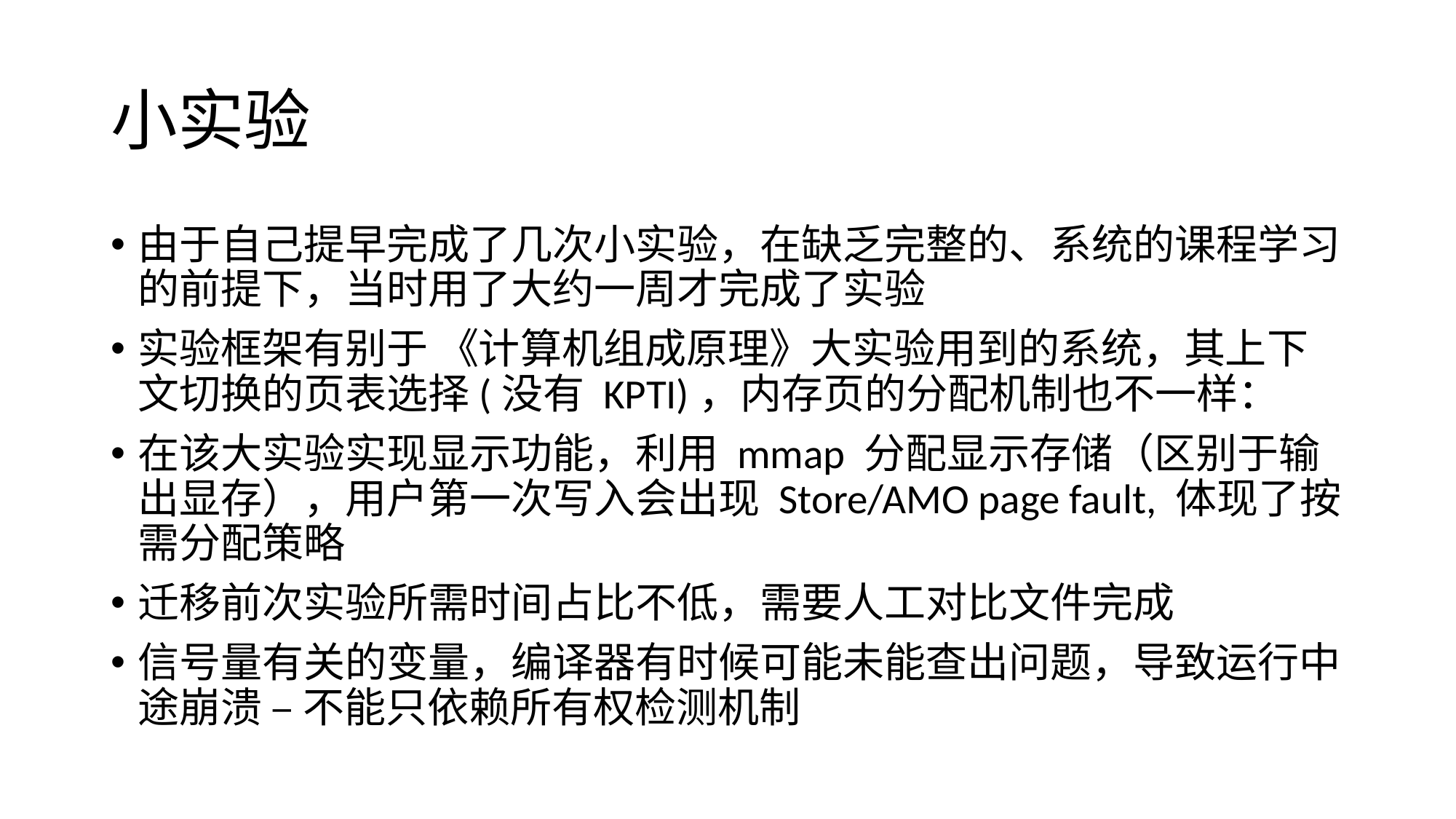

# 小实验
由于自己提早完成了几次小实验，在缺乏完整的、系统的课程学习的前提下，当时用了大约一周才完成了实验
实验框架有别于 《计算机组成原理》大实验用到的系统，其上下文切换的页表选择(没有 KPTI)，内存页的分配机制也不一样：
在该大实验实现显示功能，利用 mmap 分配显示存储（区别于输出显存），用户第一次写入会出现 Store/AMO page fault, 体现了按需分配策略
迁移前次实验所需时间占比不低，需要人工对比文件完成
信号量有关的变量，编译器有时候可能未能查出问题，导致运行中途崩溃 – 不能只依赖所有权检测机制